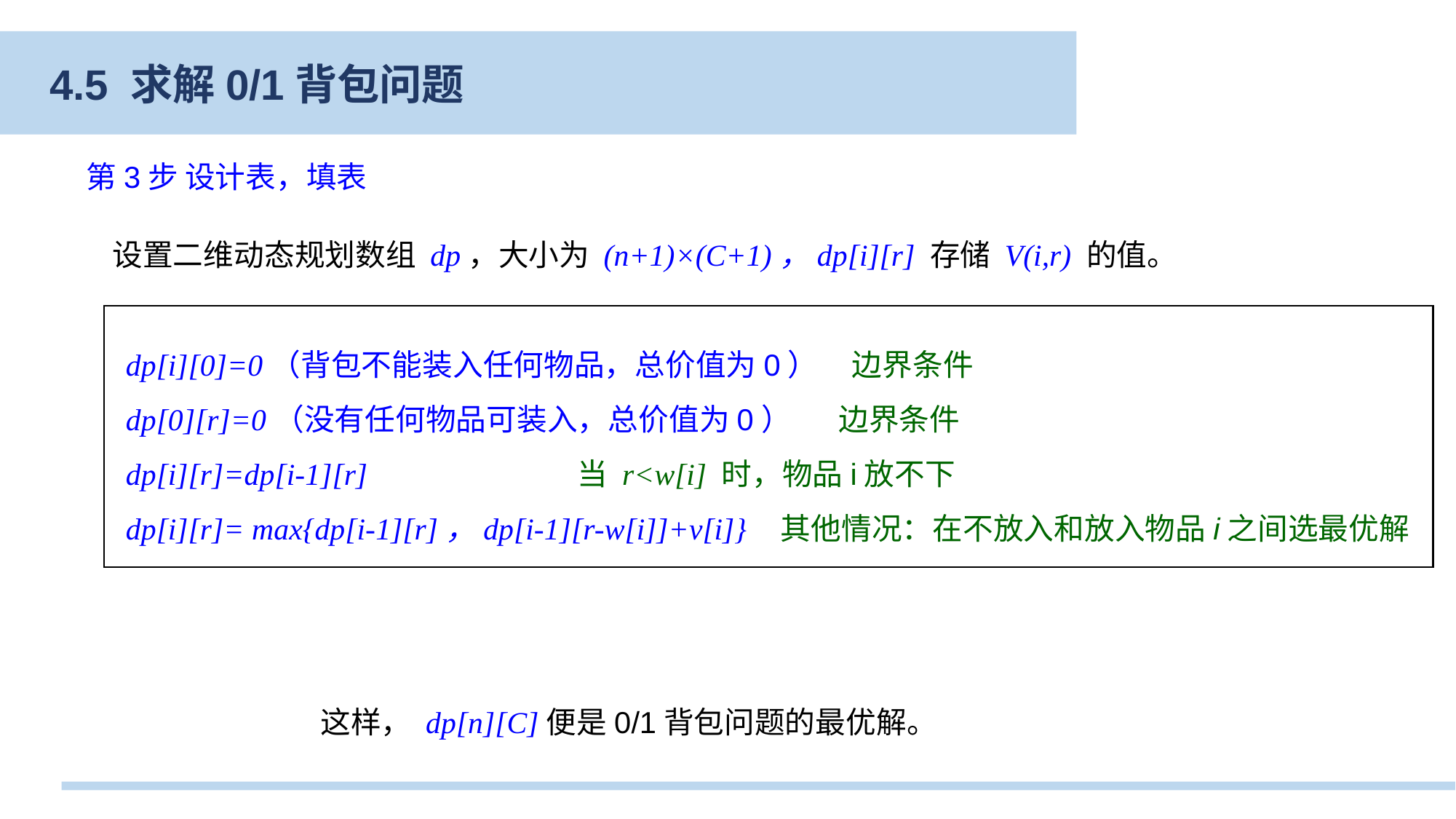

4.5 求解0/1背包问题
第3步 设计表，填表
    设置二维动态规划数组 dp，大小为 (n+1)×(C+1)，dp[i][r] 存储 V(i,r) 的值。
dp[i][0]=0（背包不能装入任何物品，总价值为0）     边界条件
dp[0][r]=0（没有任何物品可装入，总价值为0）       边界条件
dp[i][r]=dp[i-1][r]	              当 r<w[i] 时，物品i放不下
dp[i][r]= max{dp[i-1][r]，dp[i-1][r-w[i]]+v[i]} 	其他情况：在不放入和放入物品i之间选最优解
这样， dp[n][C]便是0/1背包问题的最优解。